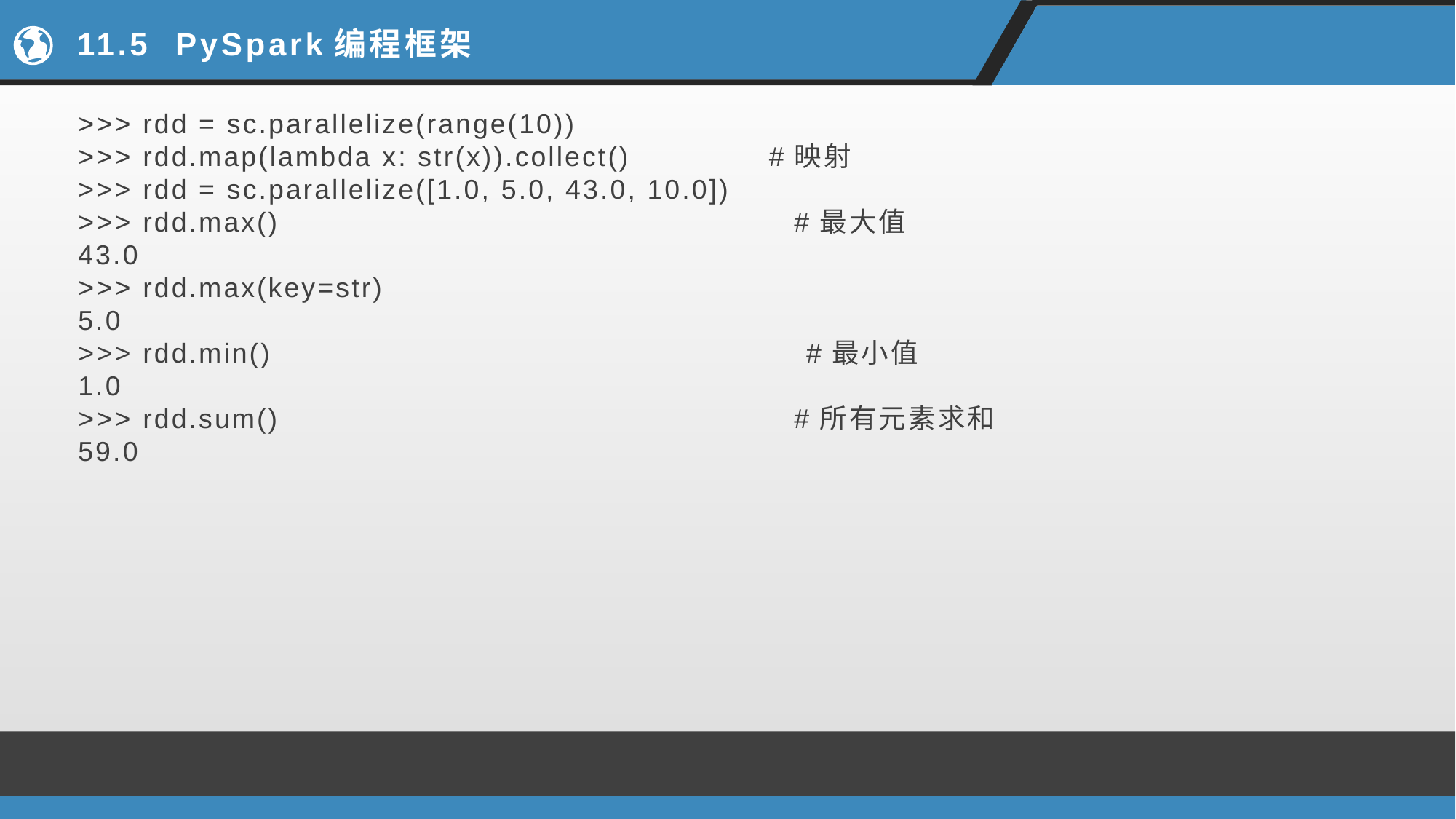

# 11.5  PySpark编程框架

>>> rdd = sc.parallelize(range(10))
>>> rdd.map(lambda x: str(x)).collect()              #映射
>>> rdd = sc.parallelize([1.0, 5.0, 43.0, 10.0])
>>> rdd.max()                                                    #最大值
43.0
>>> rdd.max(key=str)
5.0
>>> rdd.min()                                                      #最小值
1.0
>>> rdd.sum()                                                    #所有元素求和
59.0